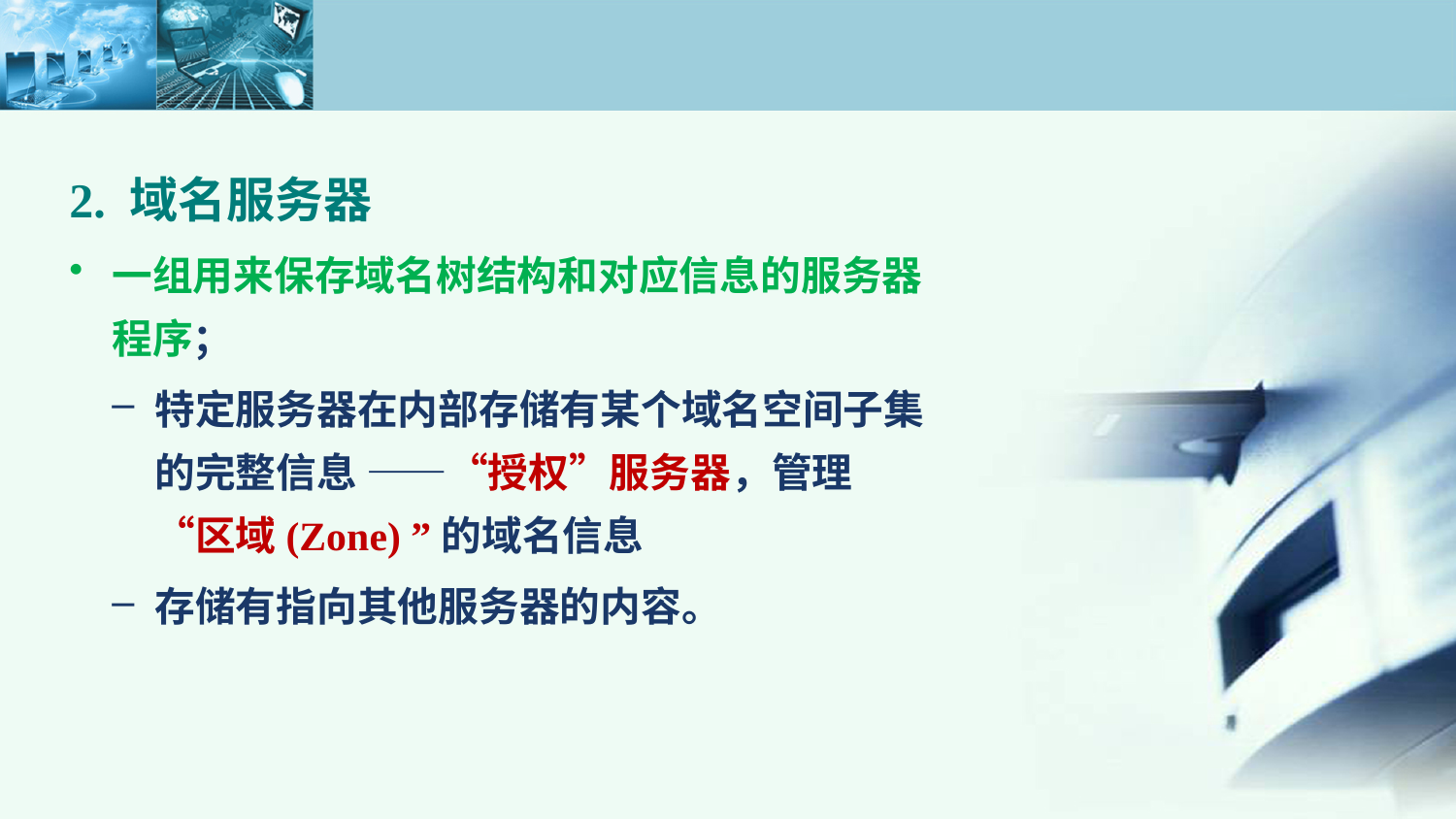

2. 域名服务器
一组用来保存域名树结构和对应信息的服务器程序；
特定服务器在内部存储有某个域名空间子集的完整信息 ——“授权”服务器，管理“区域(Zone) ”的域名信息
存储有指向其他服务器的内容。